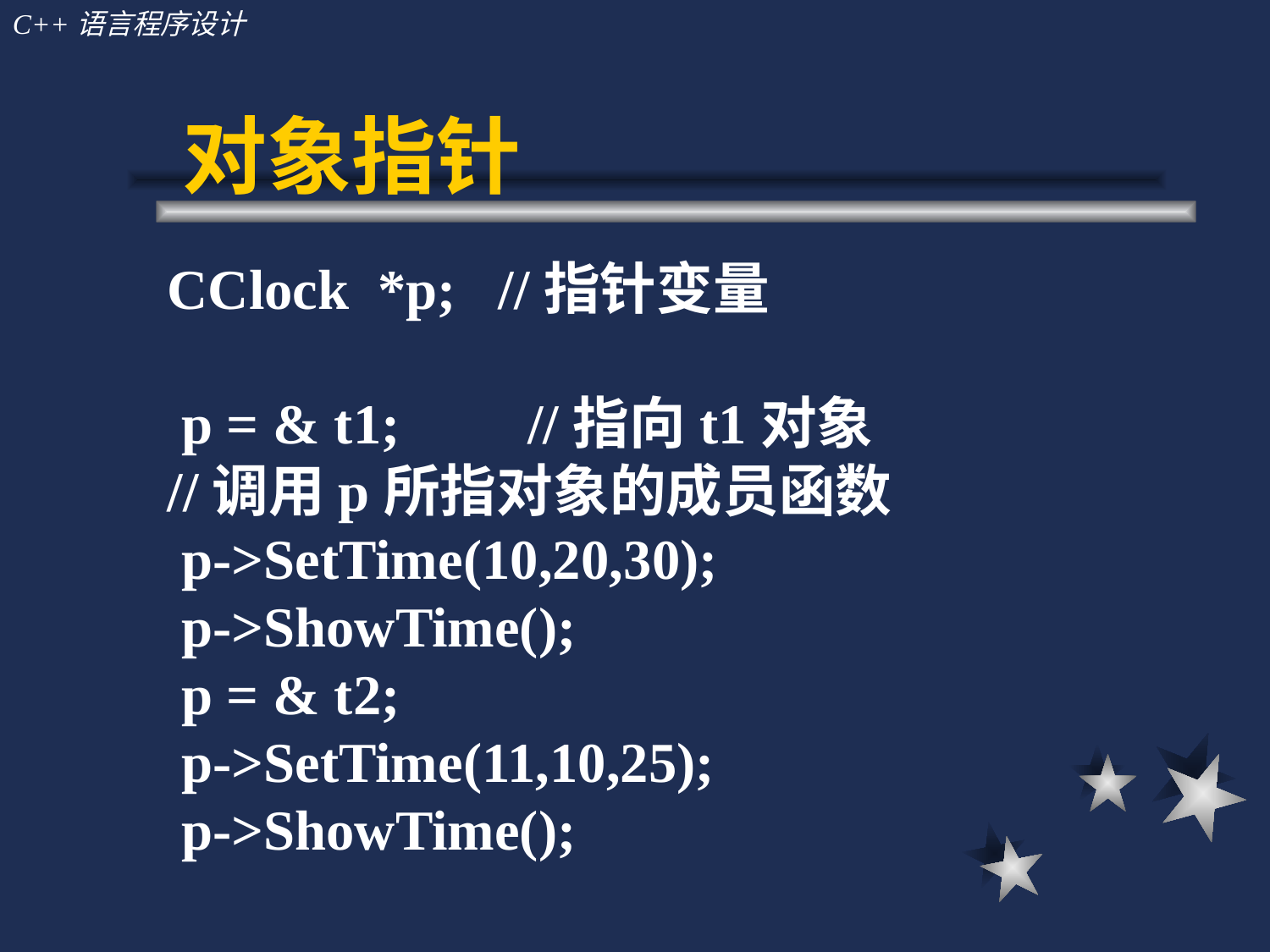

# 对象指针
CClock  *p;   //指针变量

 p = & t1;         //指向t1对象
//调用p所指对象的成员函数
 p->SetTime(10,20,30);
 p->ShowTime();
 p = & t2;
 p->SetTime(11,10,25);
 p->ShowTime();